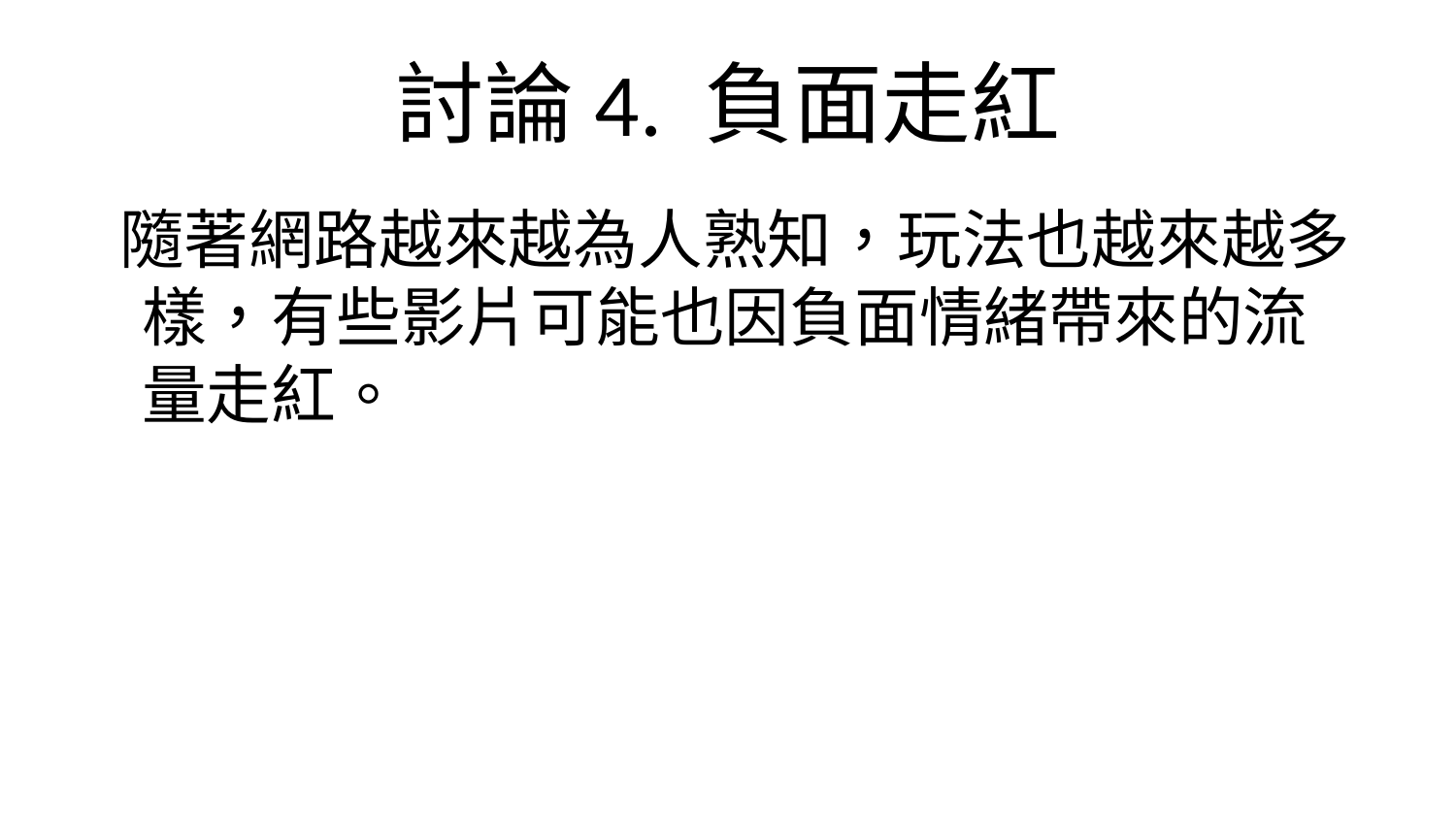

# 討論4. 負面走紅
隨著網路越來越為人熟知，玩法也越來越多樣，有些影片可能也因負面情緒帶來的流量走紅。